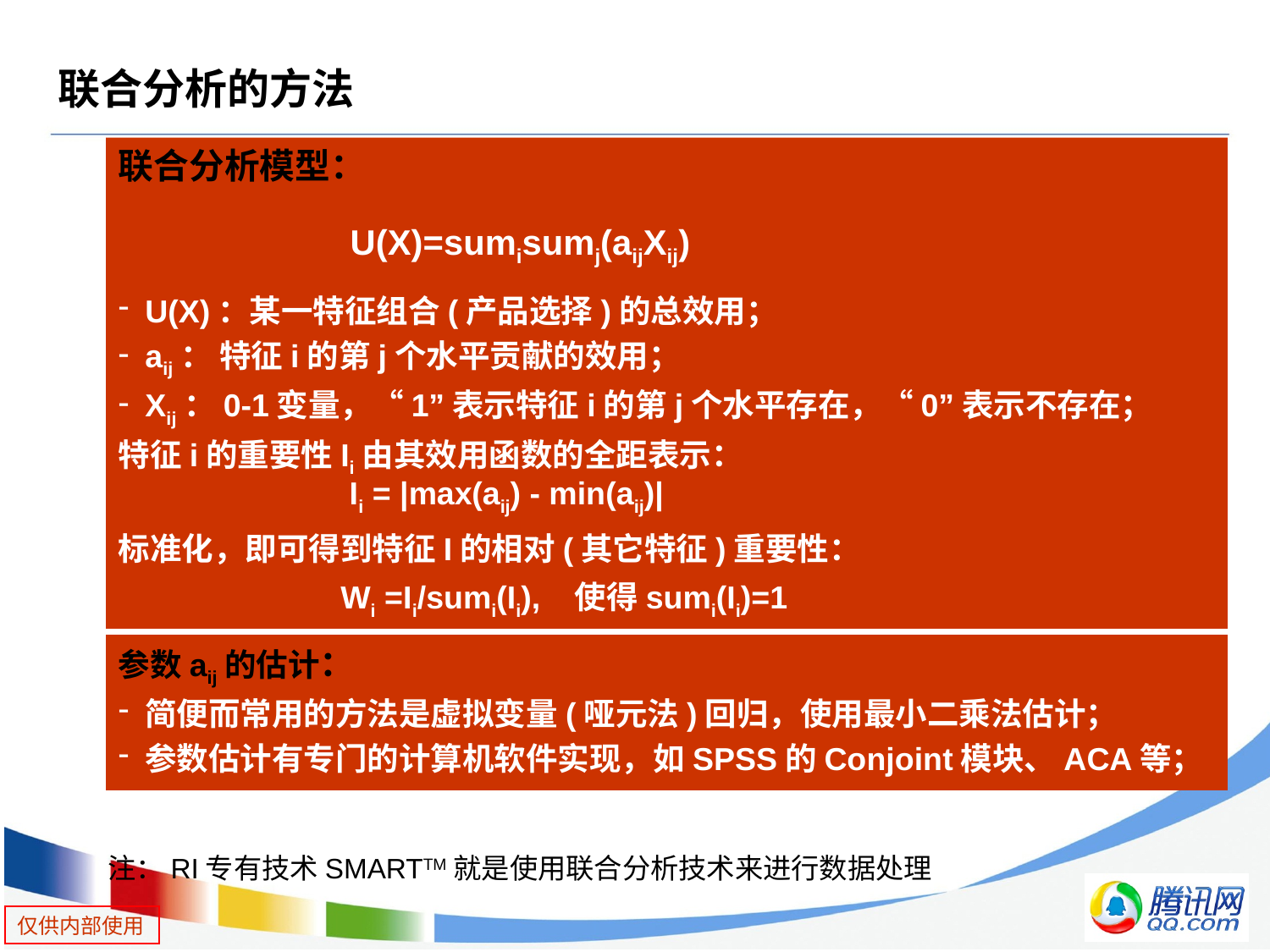

# 联合分析的方法
联合分析模型：

U(X)：某一特征组合(产品选择)的总效用；
aij： 特征i的第j个水平贡献的效用；
Xij：0-1变量，“1”表示特征i的第j个水平存在，“0”表示不存在；
特征i的重要性Ii由其效用函数的全距表示：

标准化，即可得到特征I的相对(其它特征)重要性：
 U(X)=sumisumj(aijXij)
 Ii = |max(aij) - min(aij)|
Wi =Ii/sumi(Ii),   使得sumi(Ii)=1
参数aij的估计：
简便而常用的方法是虚拟变量(哑元法)回归，使用最小二乘法估计；
参数估计有专门的计算机软件实现，如SPSS的Conjoint模块、ACA等；
注：RI专有技术SMARTTM就是使用联合分析技术来进行数据处理